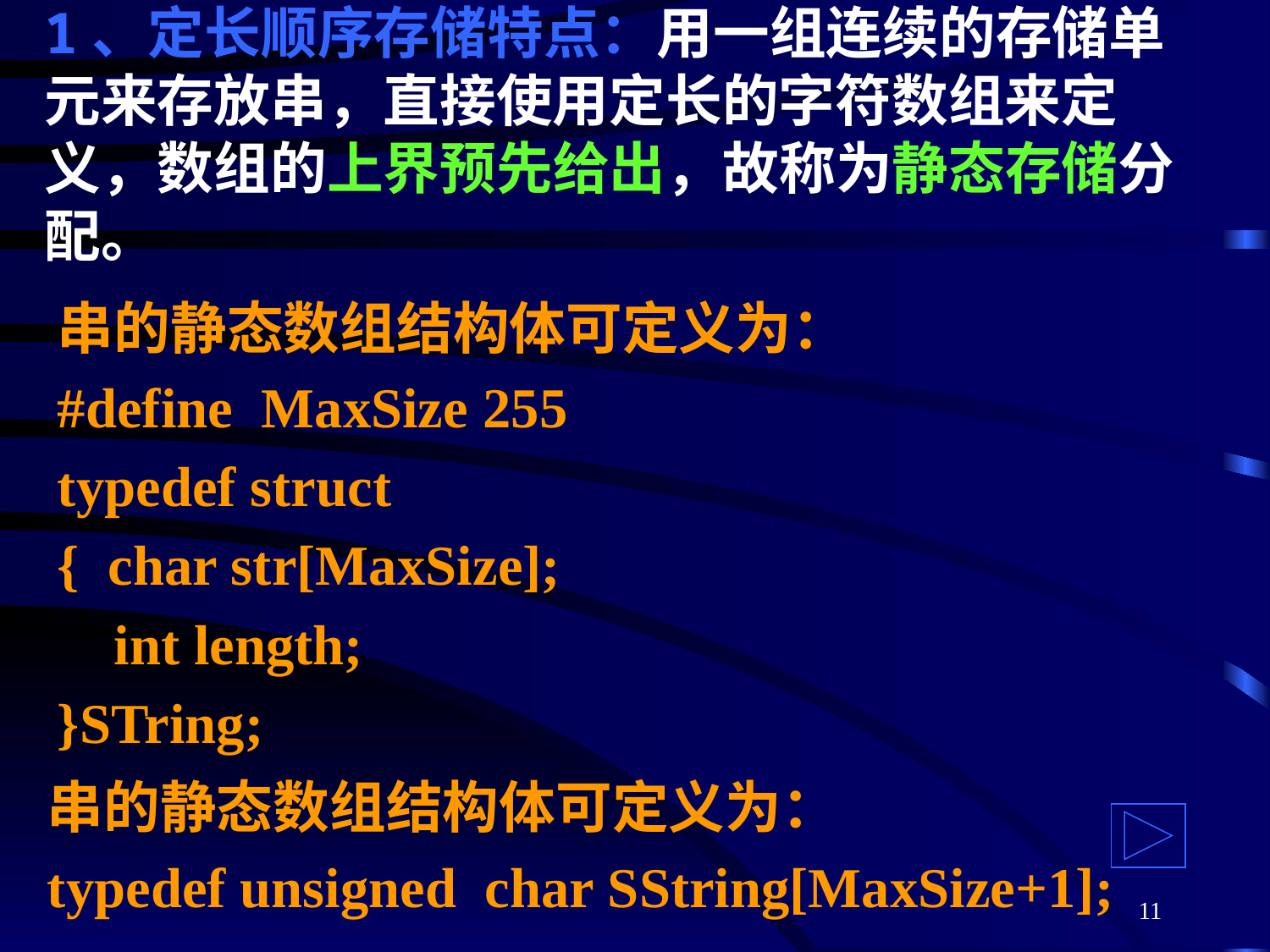

# 1、定长顺序存储特点：用一组连续的存储单元来存放串，直接使用定长的字符数组来定义，数组的上界预先给出，故称为静态存储分配。
串的静态数组结构体可定义为：
#define  MaxSize 255
typedef struct
{  char str[MaxSize];
    int length;
}STring;
串的静态数组结构体可定义为：
typedef unsigned  char SString[MaxSize+1];

11